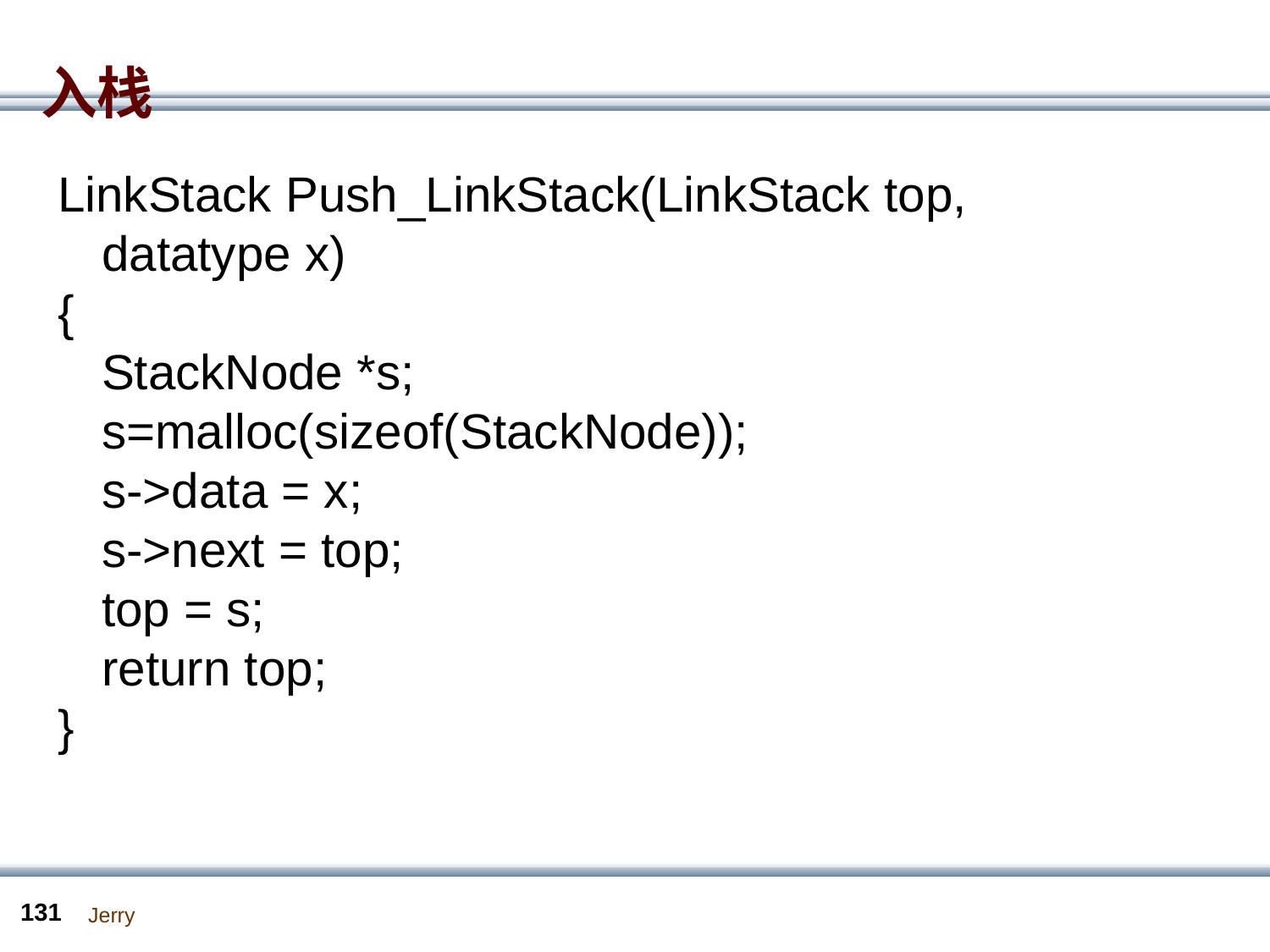

# 入栈
LinkStack Push_LinkStack(LinkStack top, datatype x)
{
	StackNode *s;
	s=malloc(sizeof(StackNode));
	s->data = x;
	s->next = top;
	top = s;
	return top;
}